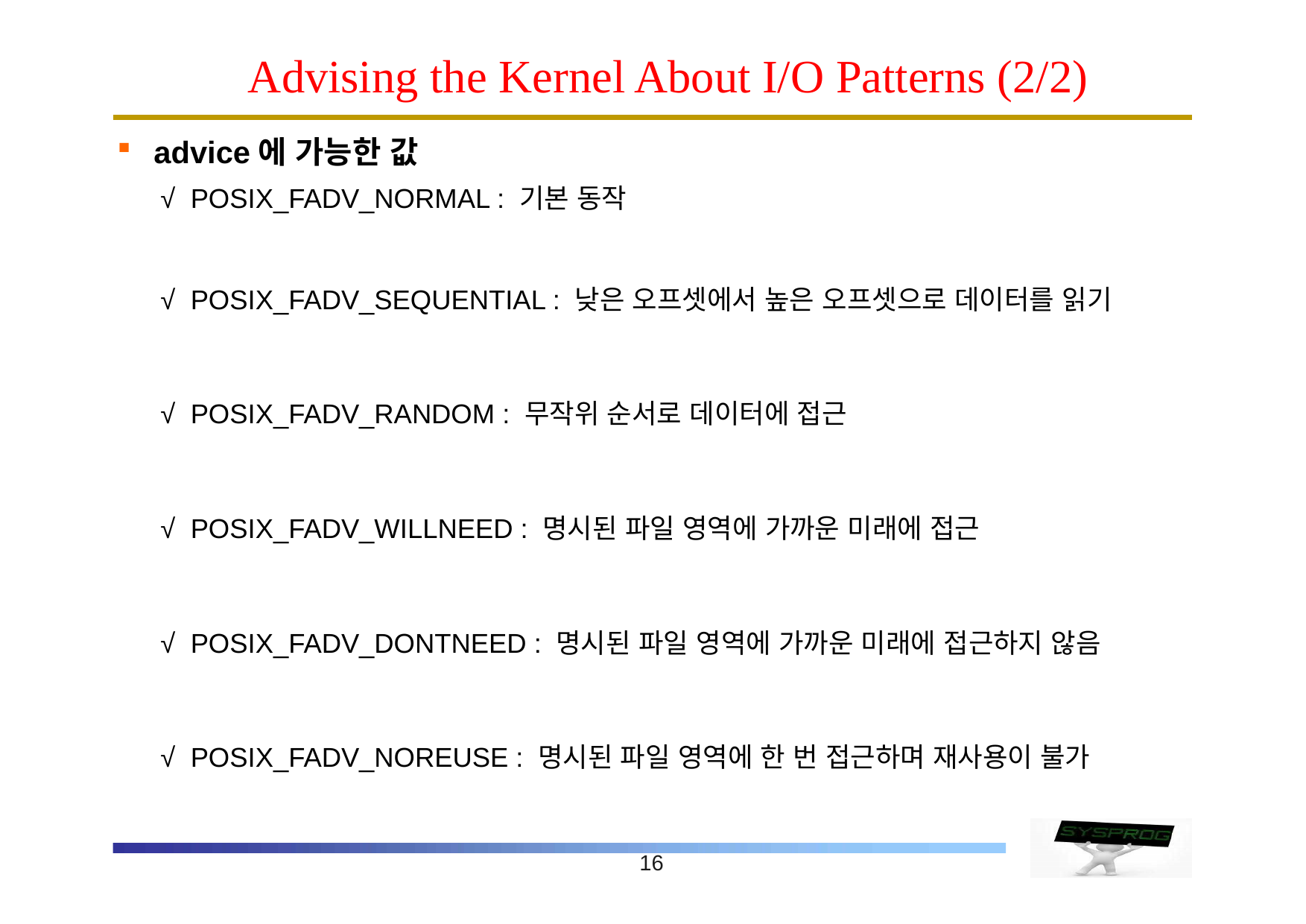

# Advising the Kernel About I/O Patterns (2/2)
advice에 가능한 값
√  POSIX_FADV_NORMAL : 기본 동작
√  POSIX_FADV_SEQUENTIAL : 낮은 오프셋에서 높은 오프셋으로 데이터를 읽기
√  POSIX_FADV_RANDOM : 무작위 순서로 데이터에 접근
√  POSIX_FADV_WILLNEED : 명시된 파일 영역에 가까운 미래에 접근
√  POSIX_FADV_DONTNEED : 명시된 파일 영역에 가까운 미래에 접근하지 않음
√  POSIX_FADV_NOREUSE : 명시된 파일 영역에 한 번 접근하며 재사용이 불가
16